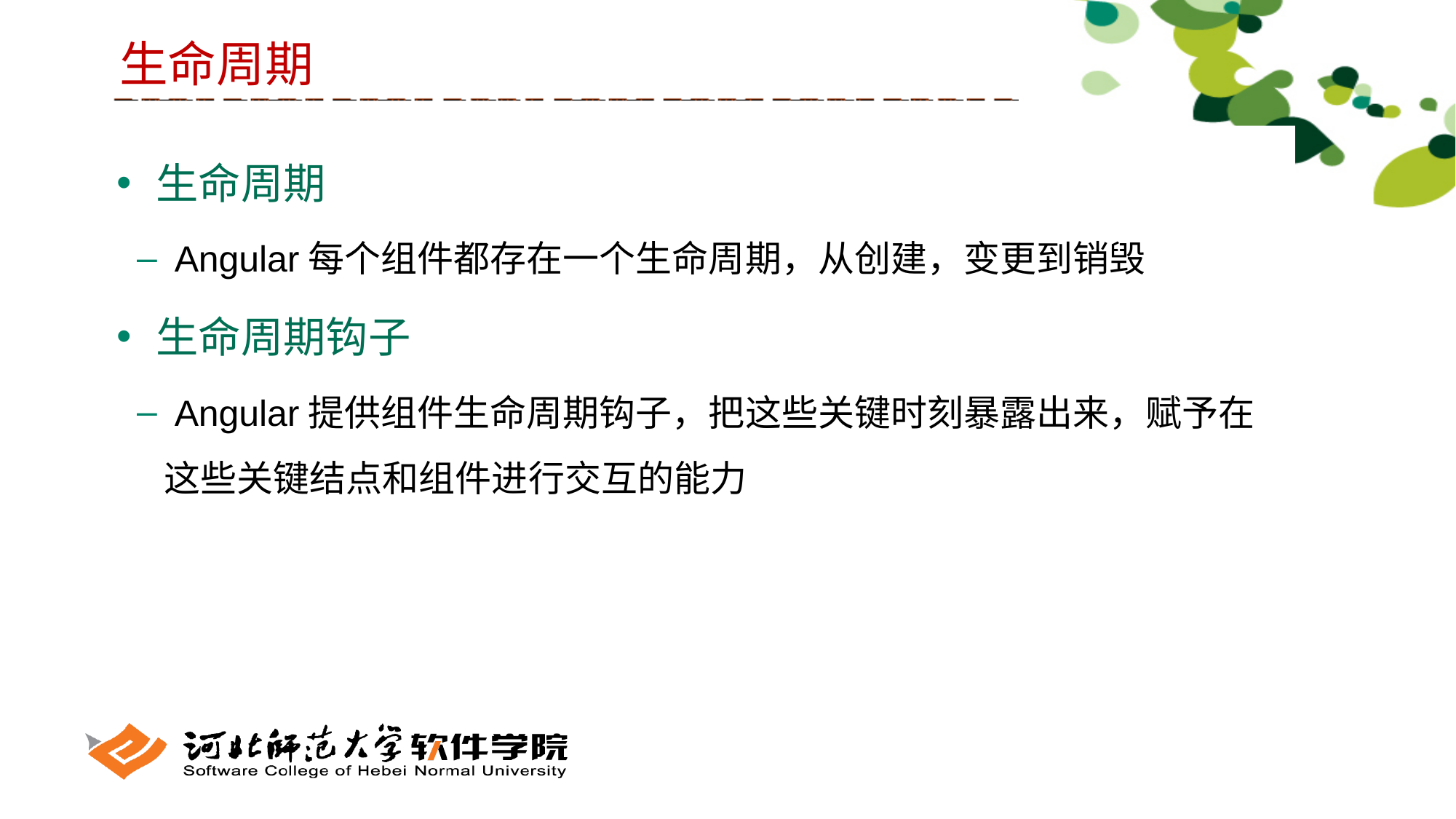

生命周期
 生命周期
 Angular每个组件都存在一个生命周期，从创建，变更到销毁
 生命周期钩子
 Angular提供组件生命周期钩子，把这些关键时刻暴露出来，赋予在这些关键结点和组件进行交互的能力